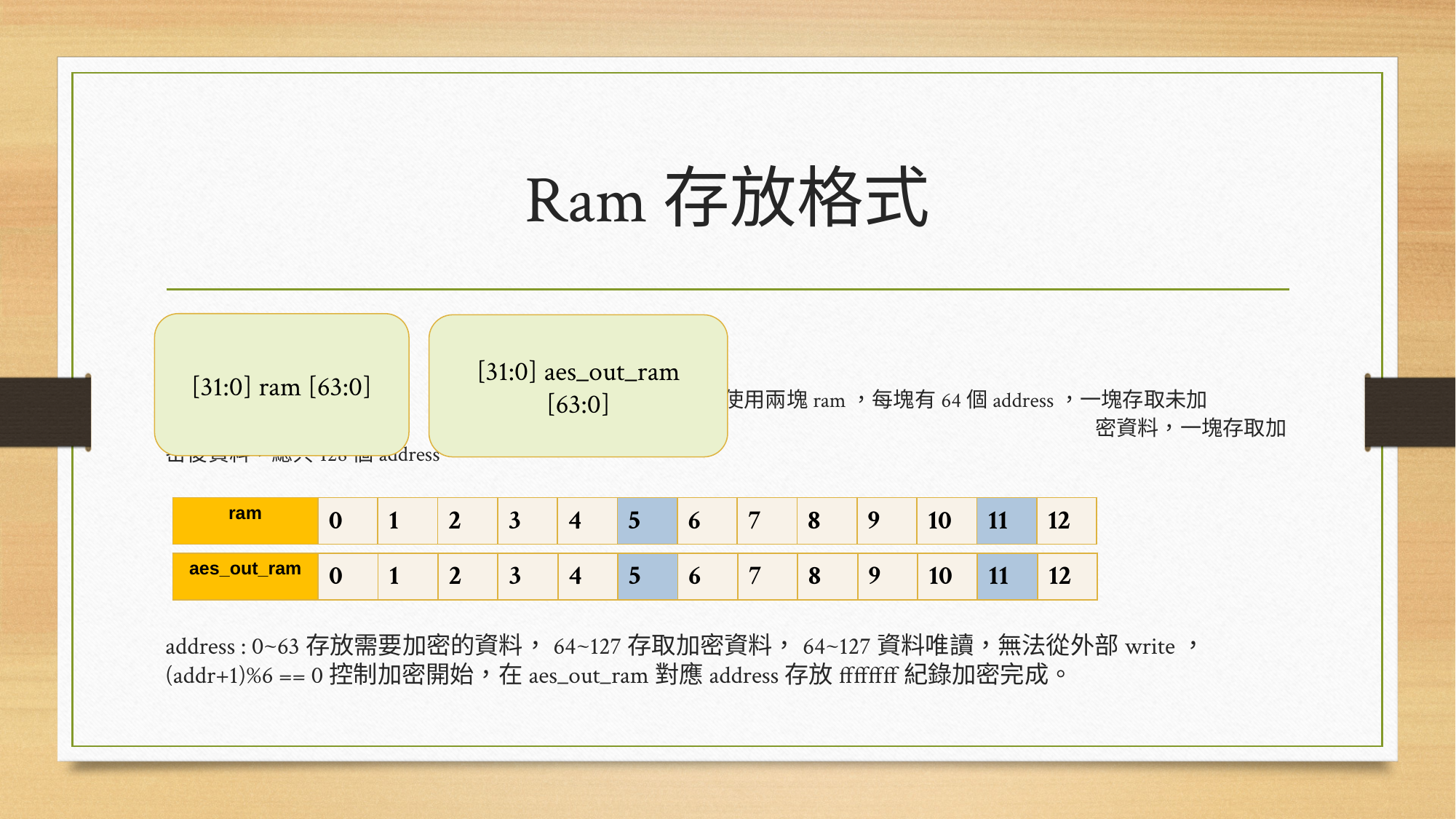

# Ram存放格式

                                                                   使用兩塊ram，每塊有64個address，一塊存取未加						                                                 	            密資料，一塊存取加密後資料，總共128個address。

address : 0~63存放需要加密的資料，64~127存取加密資料，64~127資料唯讀，無法從外部write，(addr+1)%6 == 0控制加密開始，在aes_out_ram對應address存放ffffffff紀錄加密完成。

[31:0] ram [63:0]
[31:0] aes_out_ram [63:0]
| ram | 0 | 1 | 2 | 3 | 4 | 5 | 6 | 7 | 8 | 9 | 10 | 11 | 12 |
| --- | --- | --- | --- | --- | --- | --- | --- | --- | --- | --- | --- | --- | --- |
| aes\_out\_ram | 0 | 1 | 2 | 3 | 4 | 5 | 6 | 7 | 8 | 9 | 10 | 11 | 12 |
| --- | --- | --- | --- | --- | --- | --- | --- | --- | --- | --- | --- | --- | --- |